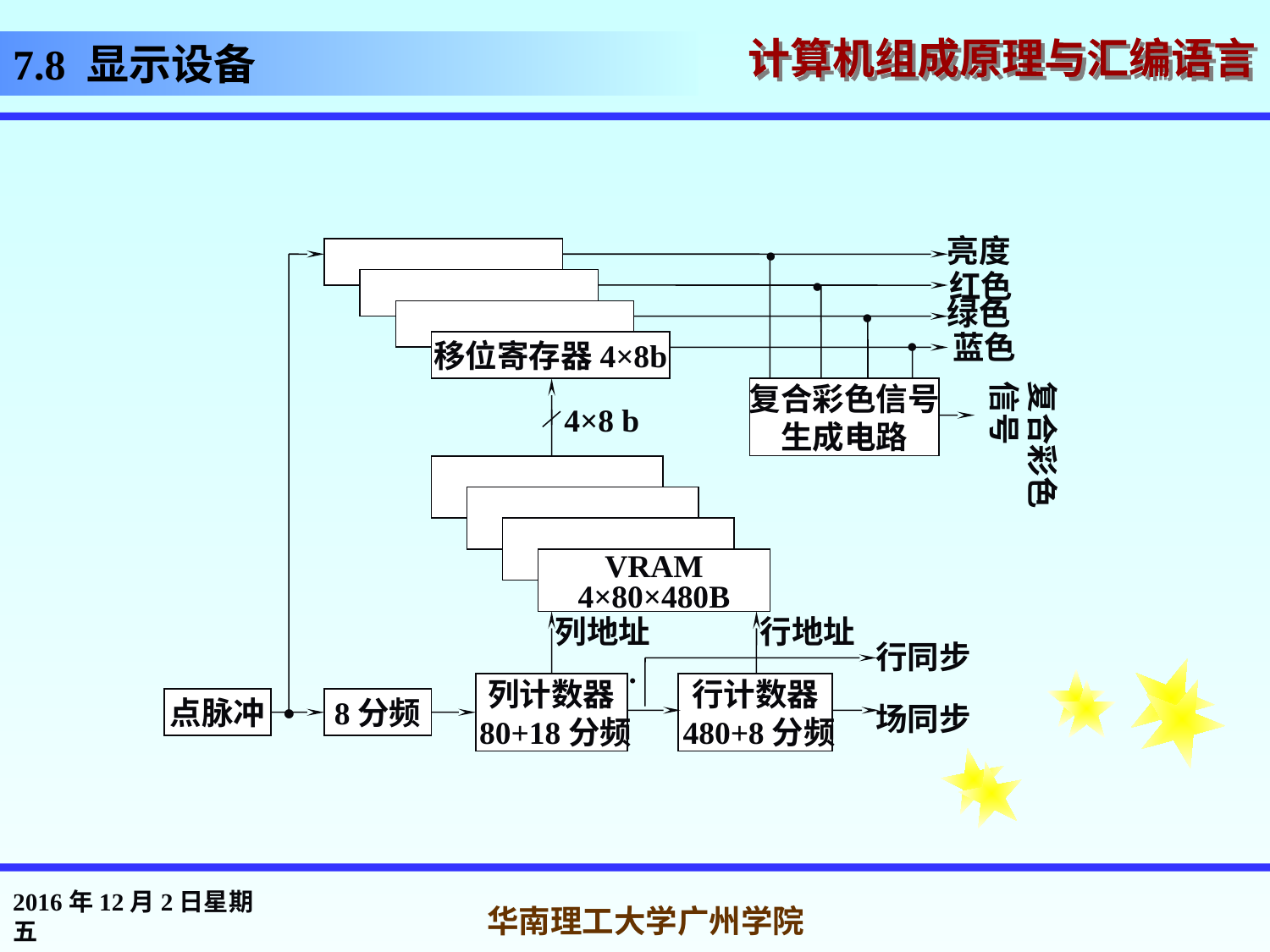

# 7.8 显示设备
.
亮度
.

红色
.

绿色
.

蓝色
移位寄存器4×8b

复合彩色信号

复合彩色信号
生成电路
4×8 b

VRAM
4×80×480B
列地址
行地址

行同步
.
.

列计数器
 80+18分频
行计数器
 480+8分频
点脉冲
8分频
场同步

2016年12月2日星期五
华南理工大学广州学院